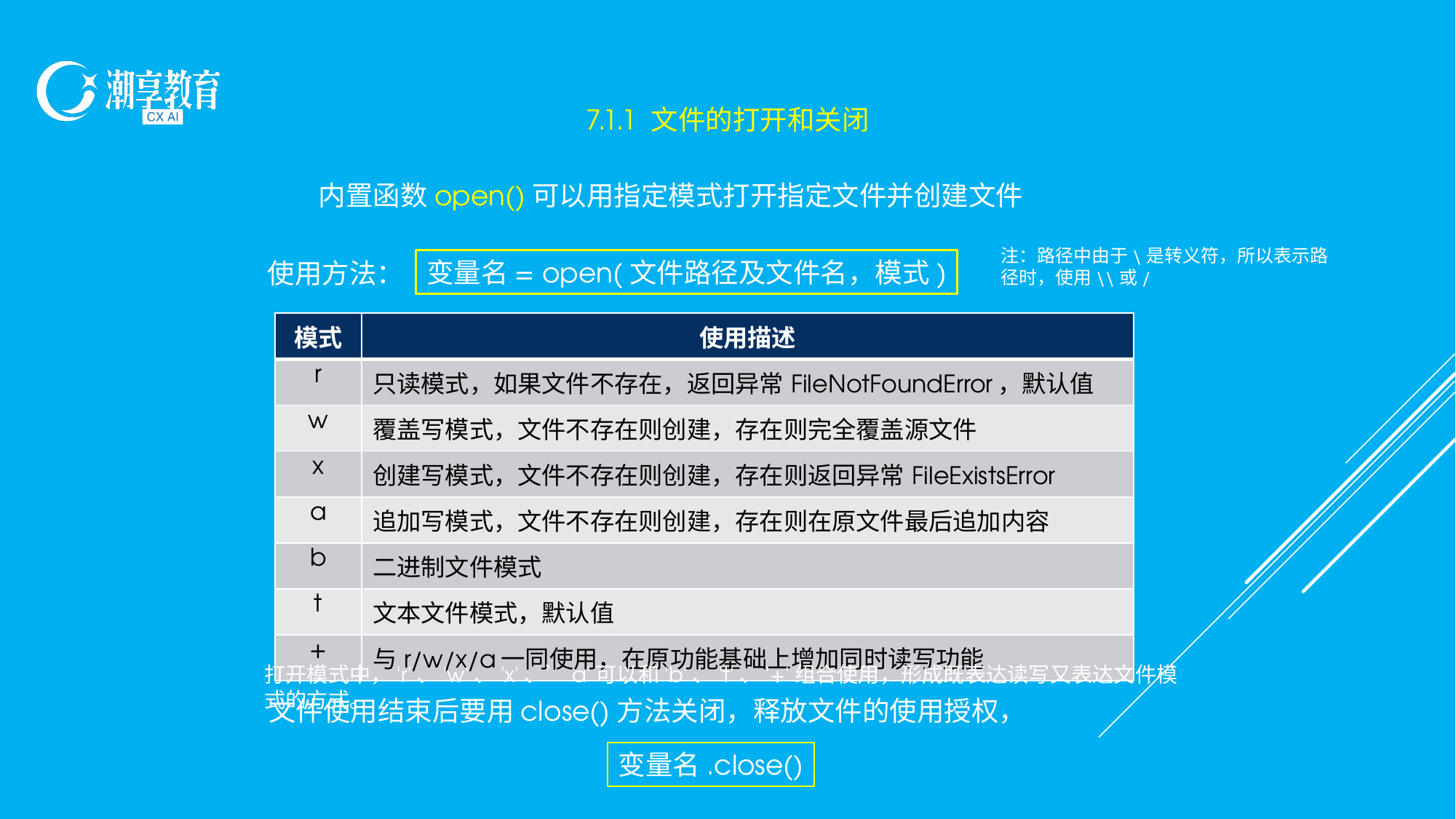

7.1.1 文件的打开和关闭
内置函数open()可以用指定模式打开指定文件并创建文件
注：路径中由于\是转义符，所以表示路径时，使用\\或/
变量名= open(文件路径及文件名，模式)
使用方法：
| 模式 | 使用描述 |
| --- | --- |
| r | 只读模式，如果文件不存在，返回异常FileNotFoundError，默认值 |
| w | 覆盖写模式，文件不存在则创建，存在则完全覆盖源文件 |
| x | 创建写模式，文件不存在则创建，存在则返回异常FileExistsError |
| a | 追加写模式，文件不存在则创建，存在则在原文件最后追加内容 |
| b | 二进制文件模式 |
| t | 文本文件模式，默认值 |
| + | 与r/w/x/a一同使用，在原功能基础上增加同时读写功能 |
打开模式中，'r'、'w'、'x'、’a'可以和'b'、't'、'+'组合使用，形成既表达读写又表达文件模式的方式。
文件使用结束后要用close()方法关闭，释放文件的使用授权，
变量名.close()